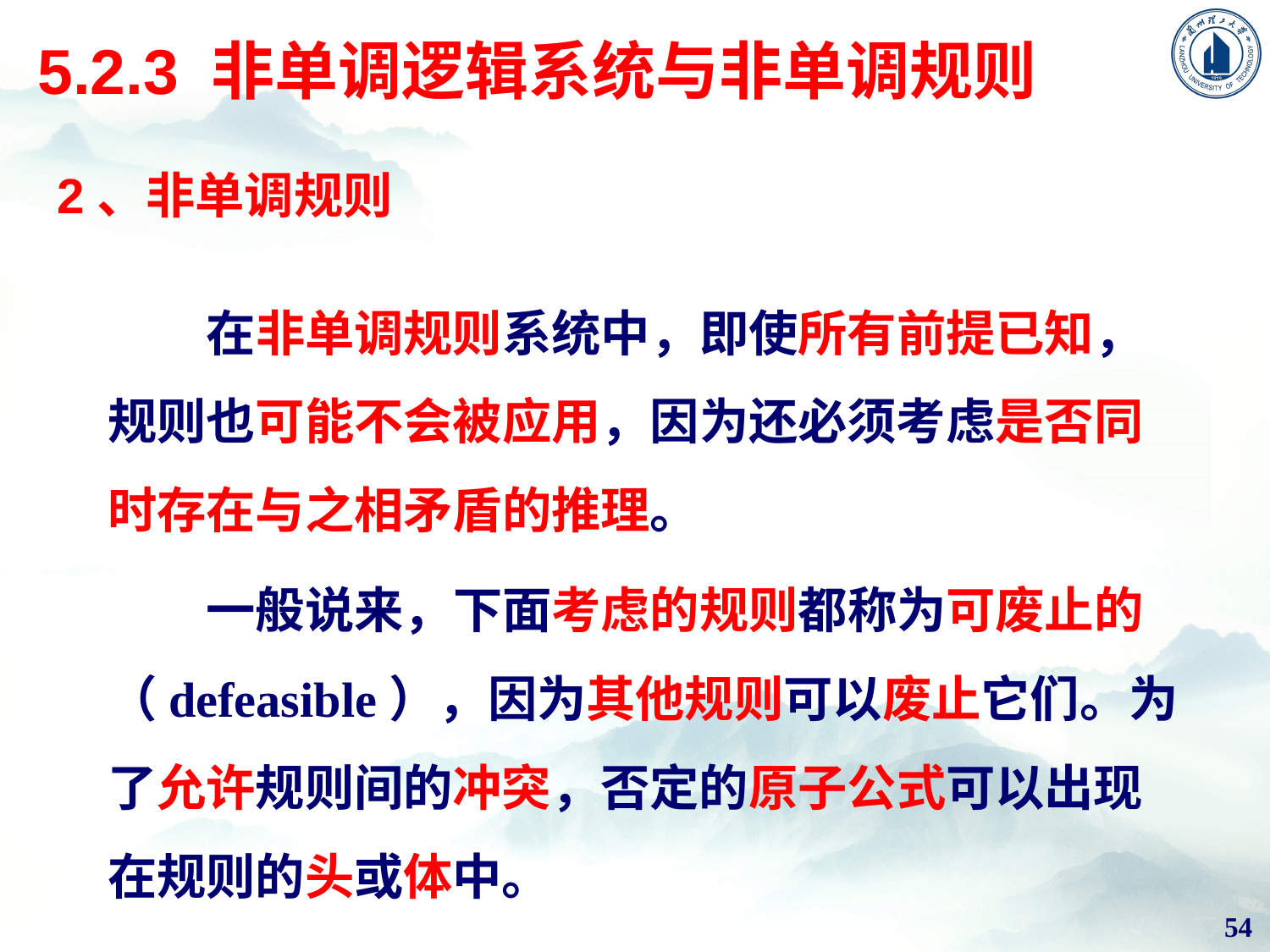

5.2.3 非单调逻辑系统与非单调规则
2、非单调规则
在非单调规则系统中，即使所有前提已知，规则也可能不会被应用，因为还必须考虑是否同时存在与之相矛盾的推理。
一般说来，下面考虑的规则都称为可废止的（defeasible），因为其他规则可以废止它们。为了允许规则间的冲突，否定的原子公式可以出现在规则的头或体中。
54